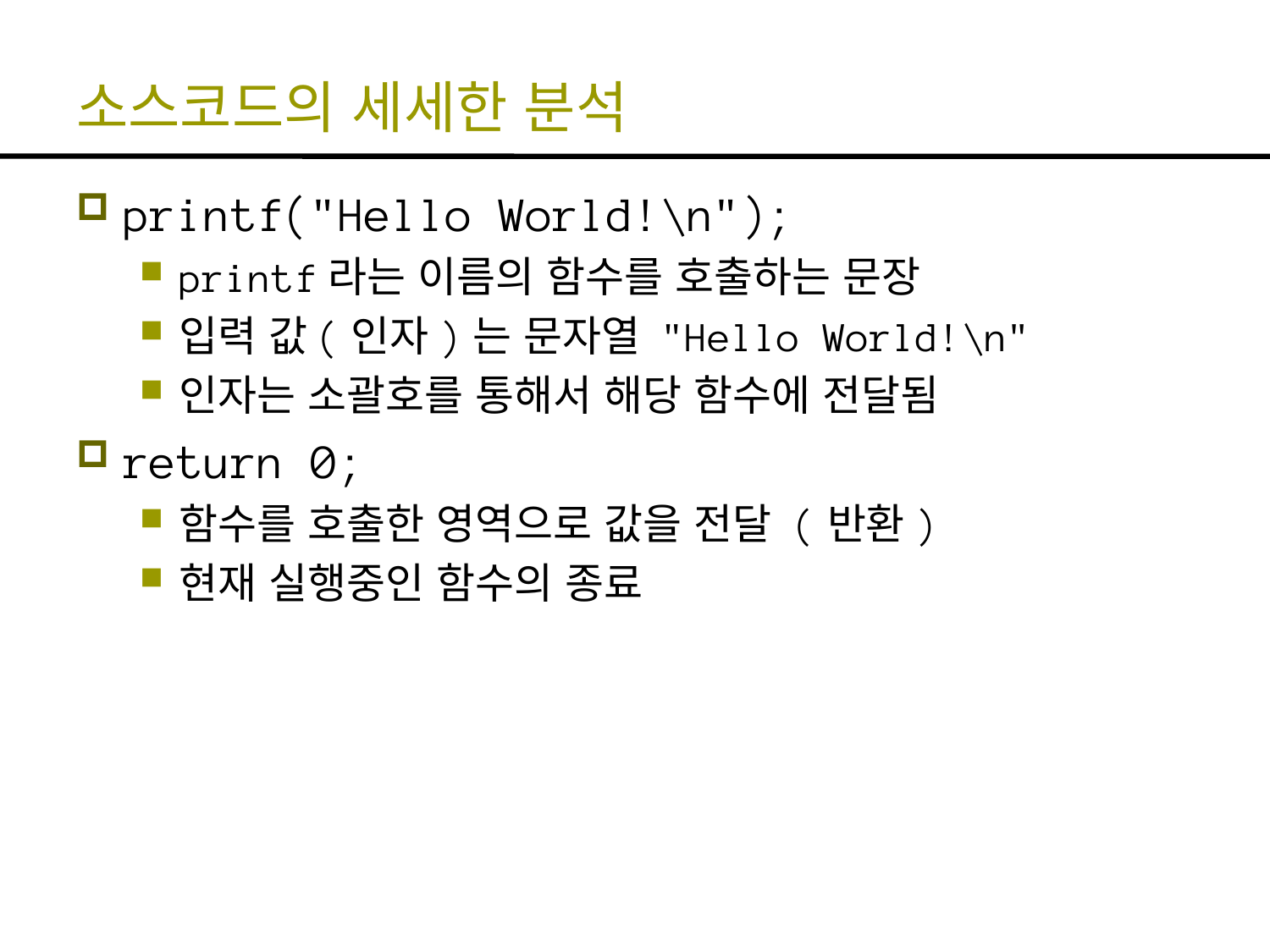

# 소스코드의 세세한 분석
printf("Hello World!\n");
printf라는 이름의 함수를 호출하는 문장
입력 값(인자)는 문자열 "Hello World!\n"
인자는 소괄호를 통해서 해당 함수에 전달됨
return 0;
함수를 호출한 영역으로 값을 전달 (반환)
현재 실행중인 함수의 종료